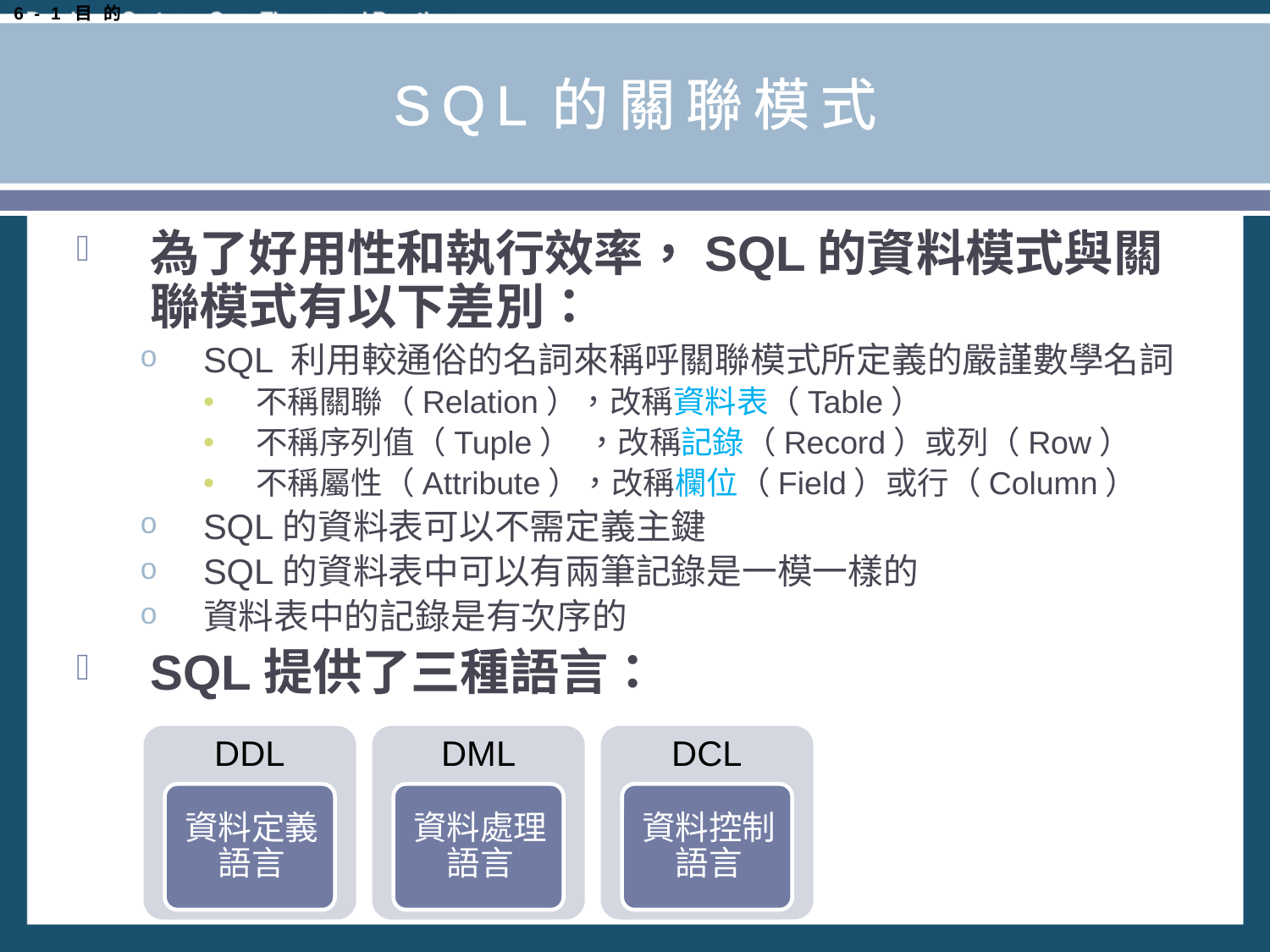

6-1目的
# SQL的關聯模式
為了好用性和執行效率，SQL的資料模式與關聯模式有以下差別：
SQL 利用較通俗的名詞來稱呼關聯模式所定義的嚴謹數學名詞
不稱關聯（Relation），改稱資料表（Table）
不稱序列值（Tuple）  ，改稱記錄（Record）或列（Row）
不稱屬性（Attribute），改稱欄位（Field）或行（Column）
SQL的資料表可以不需定義主鍵
SQL的資料表中可以有兩筆記錄是一模一樣的
資料表中的記錄是有次序的
SQL提供了三種語言：

DDL
資料定義語言
DML
資料處理語言
DCL
資料控制語言